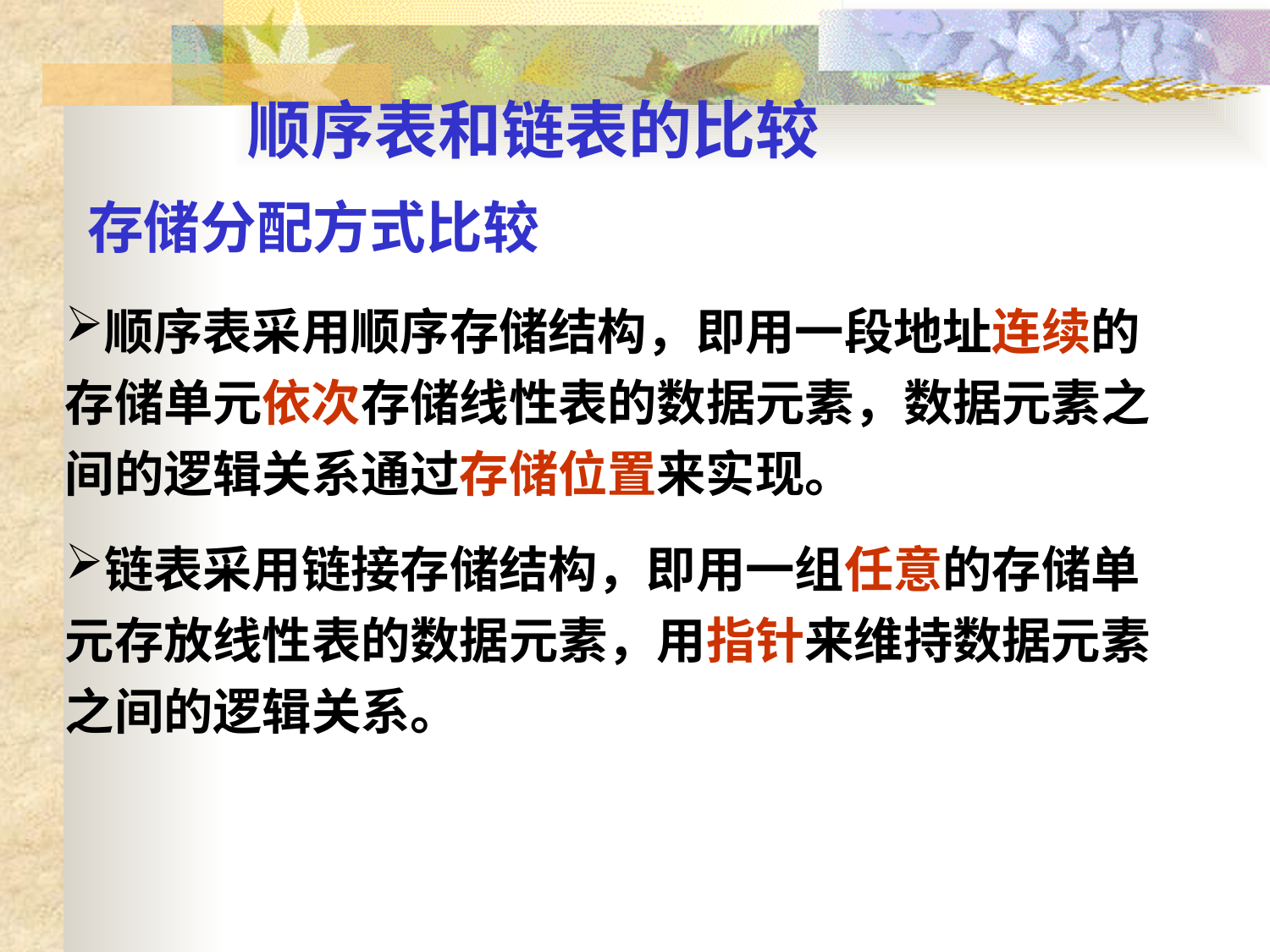

顺序表和链表的比较
存储分配方式比较
顺序表采用顺序存储结构，即用一段地址连续的存储单元依次存储线性表的数据元素，数据元素之间的逻辑关系通过存储位置来实现。
链表采用链接存储结构，即用一组任意的存储单元存放线性表的数据元素，用指针来维持数据元素之间的逻辑关系。